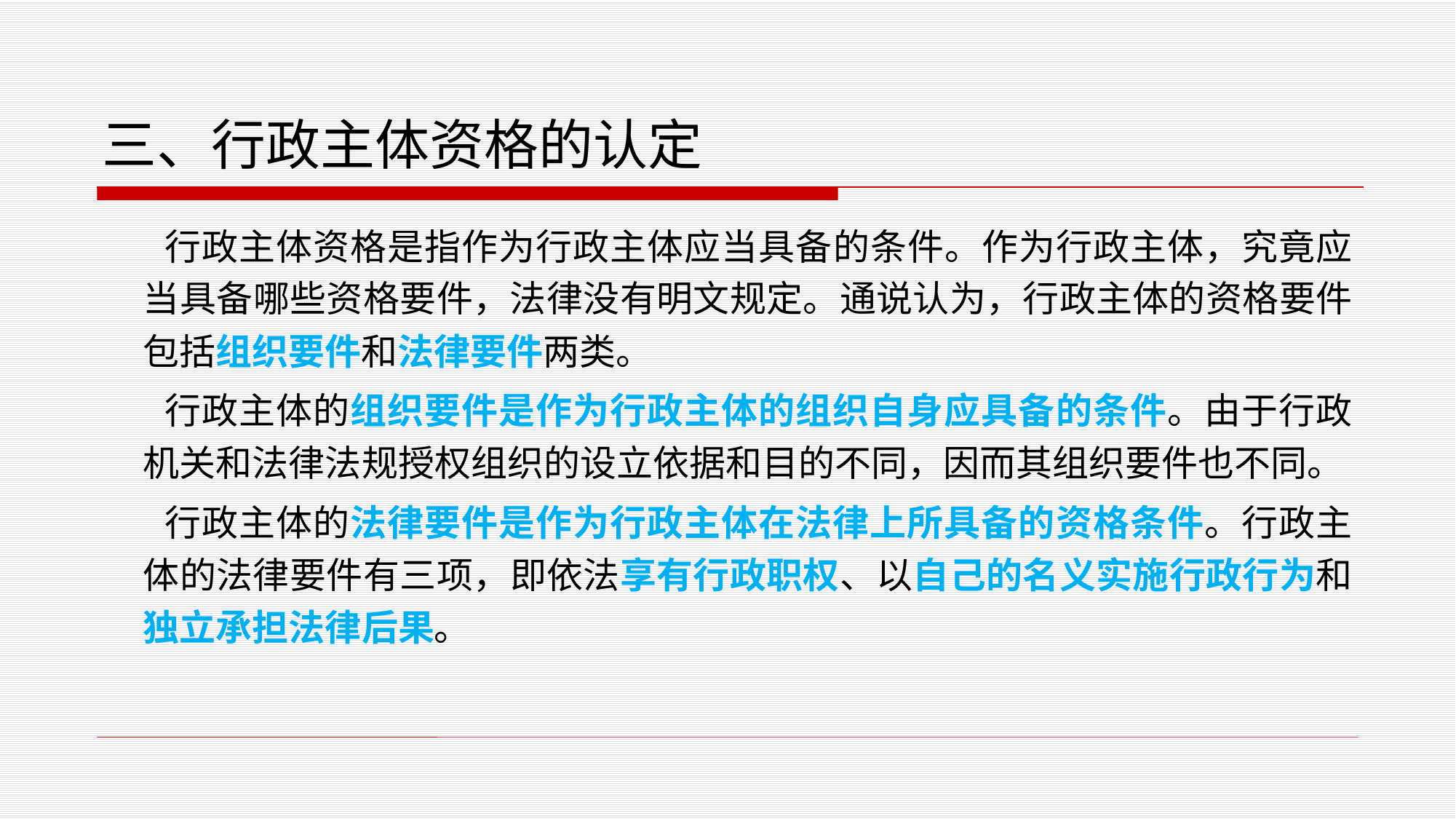

# 三、行政主体资格的认定
      行政主体资格是指作为行政主体应当具备的条件。作为行政主体，究竟应当具备哪些资格要件，法律没有明文规定。通说认为，行政主体的资格要件包括组织要件和法律要件两类。
      行政主体的组织要件是作为行政主体的组织自身应具备的条件。由于行政机关和法律法规授权组织的设立依据和目的不同，因而其组织要件也不同。
      行政主体的法律要件是作为行政主体在法律上所具备的资格条件。行政主体的法律要件有三项，即依法享有行政职权、以自己的名义实施行政行为和独立承担法律后果。